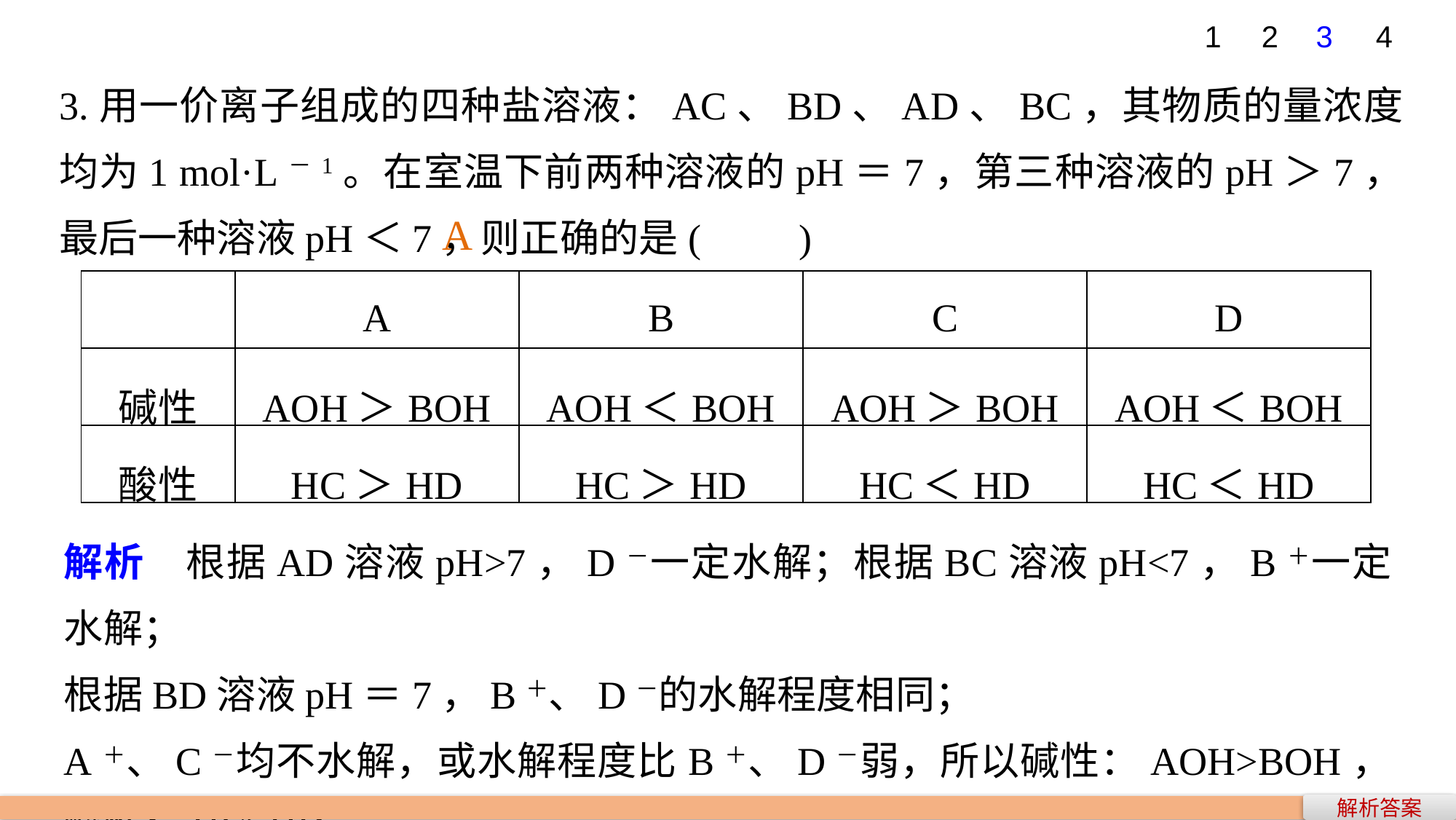

1
2
3
4
3.用一价离子组成的四种盐溶液：AC、BD、AD、BC，其物质的量浓度均为1 mol·L－1。在室温下前两种溶液的pH＝7，第三种溶液的pH＞7，最后一种溶液pH＜7，则正确的是(　　)
A
|  | A | B | C | D |
| --- | --- | --- | --- | --- |
| 碱性 | AOH＞BOH | AOH＜BOH | AOH＞BOH | AOH＜BOH |
| 酸性 | HC＞HD | HC＞HD | HC＜HD | HC＜HD |
解析　根据AD溶液pH>7，D－一定水解；根据BC溶液pH<7，B＋一定水解；
根据BD溶液pH＝7，B＋、D－的水解程度相同；
A＋、C－均不水解，或水解程度比B＋、D－弱，所以碱性：AOH>BOH，酸性：HC>HD。
解析答案